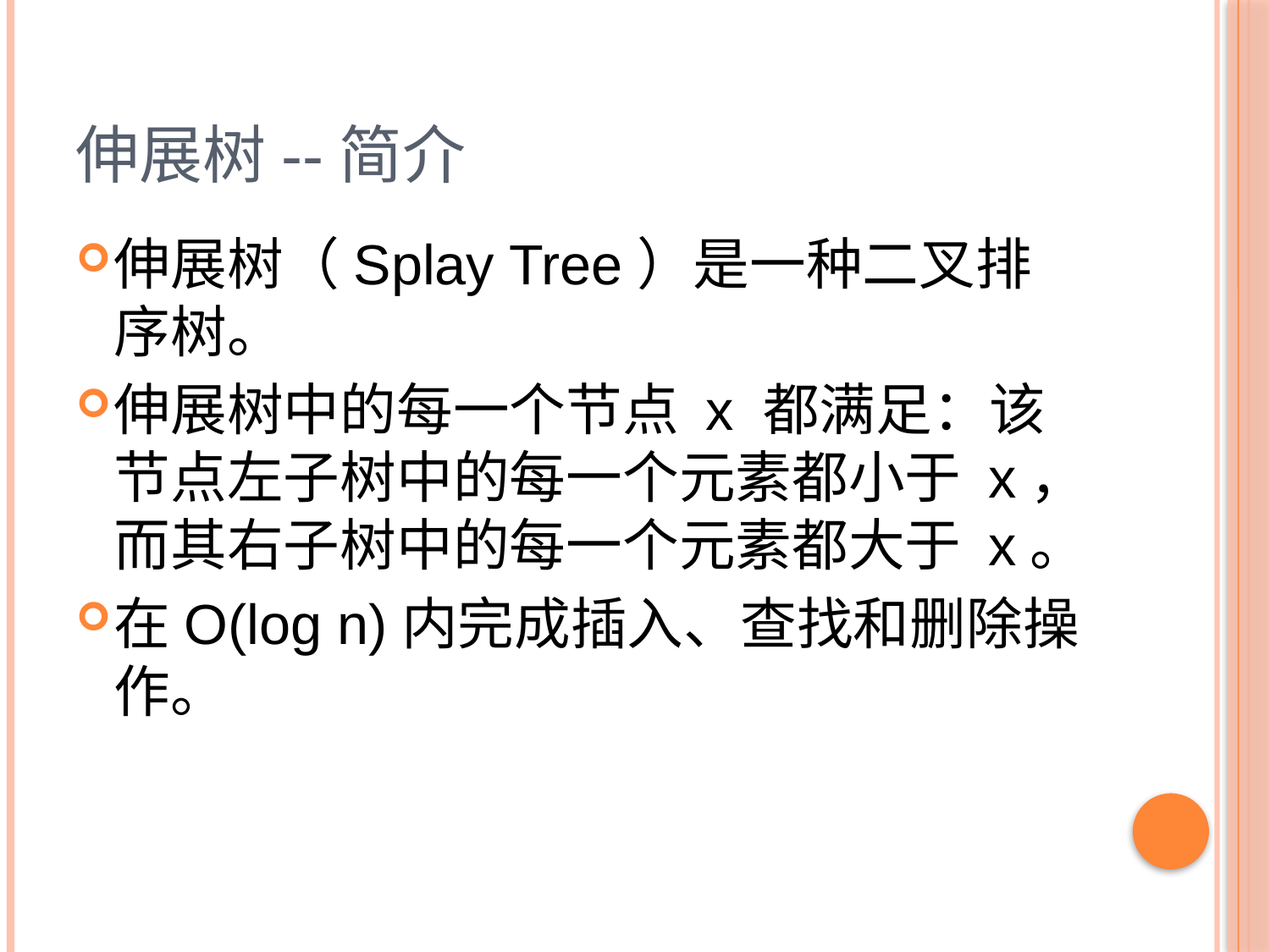

# 伸展树--简介
伸展树（Splay Tree）是一种二叉排序树。
伸展树中的每一个节点 x 都满足：该节点左子树中的每一个元素都小于 x，而其右子树中的每一个元素都大于 x。
在O(log n)内完成插入、查找和删除操作。